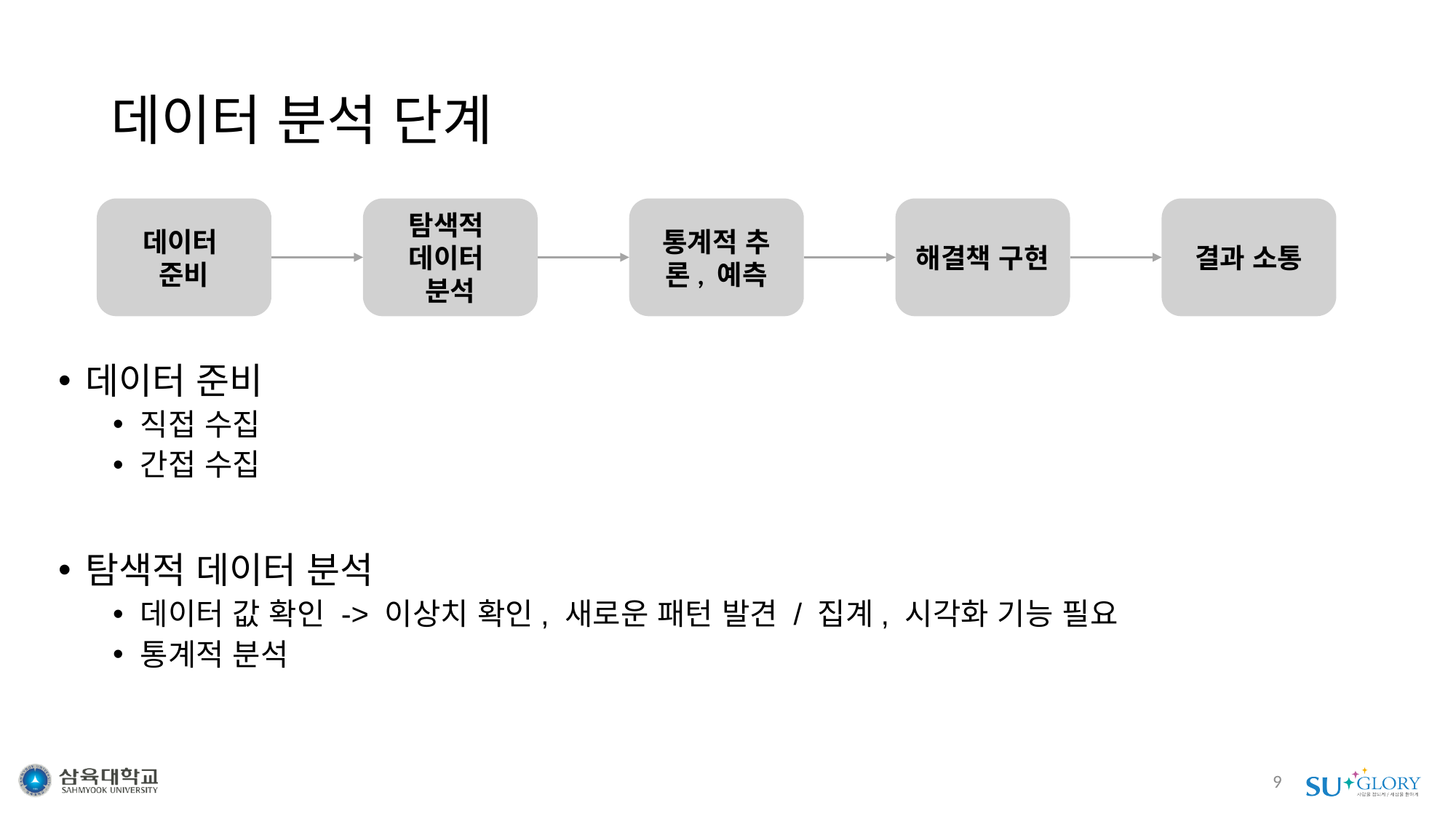

# 데이터 분석 단계
데이터
준비
탐색적
데이터
분석
통계적 추론, 예측
해결책 구현
결과 소통
데이터 준비
직접 수집
간접 수집

탐색적 데이터 분석
데이터 값 확인 -> 이상치 확인, 새로운 패턴 발견 / 집계, 시각화 기능 필요
통계적 분석
9